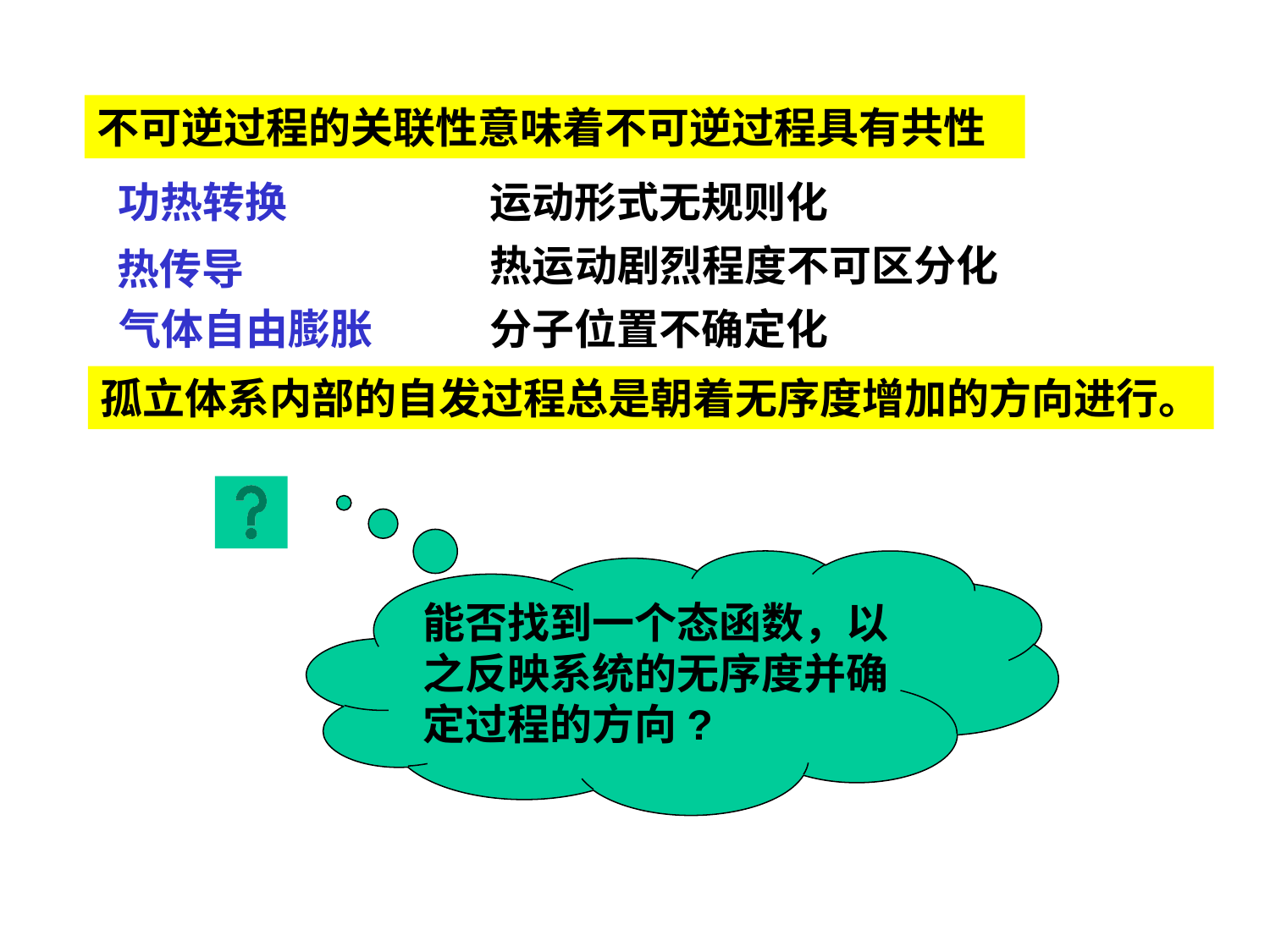

不可逆过程的关联性意味着不可逆过程具有共性
功热转换
运动形式无规则化
热运动剧烈程度不可区分化
热传导
气体自由膨胀
分子位置不确定化
孤立体系内部的自发过程总是朝着无序度增加的方向进行。

能否找到一个态函数，以之反映系统的无序度并确定过程的方向?